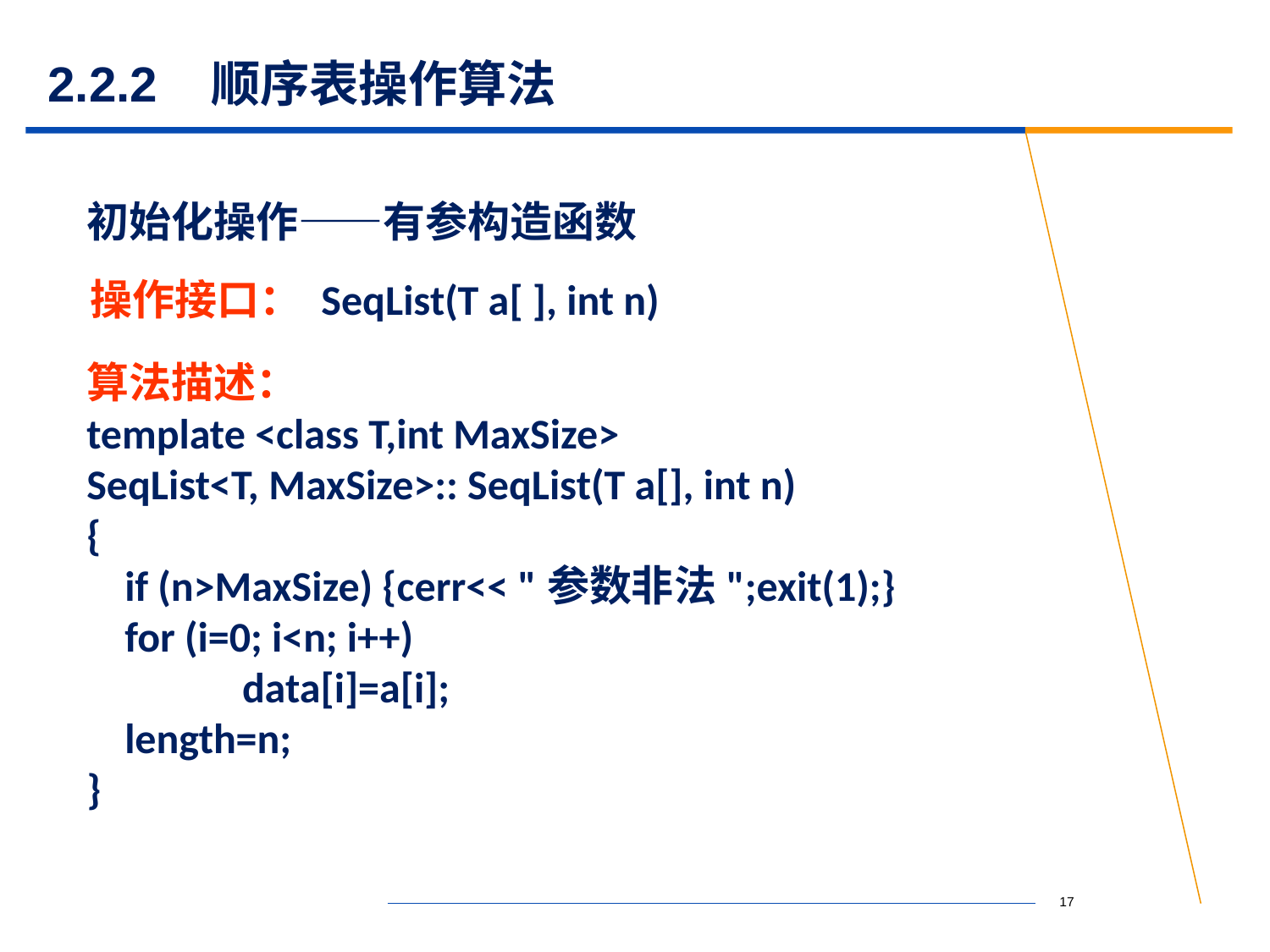

# 2.2.2   顺序表操作算法
初始化操作——有参构造函数
操作接口： SeqList(T a[ ], int n)
算法描述：
template <class T,int MaxSize>
SeqList<T, MaxSize>:: SeqList(T a[], int n)
{
    if (n>MaxSize) {cerr<< "参数非法";exit(1);}
    for (i=0; i<n; i++)
	   data[i]=a[i];
    length=n;
}